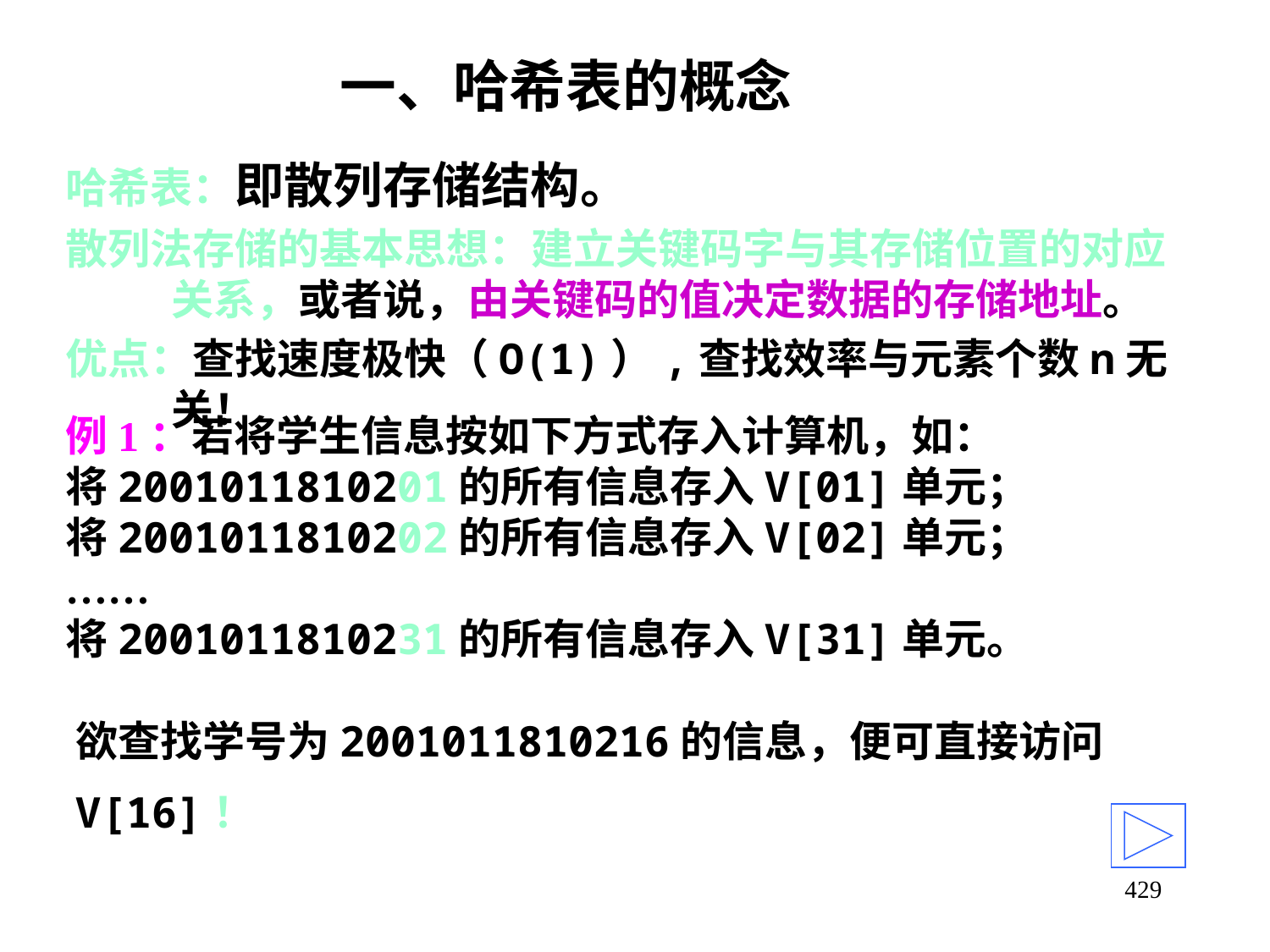

# 一、哈希表的概念
哈希表：即散列存储结构。
散列法存储的基本思想：建立关键码字与其存储位置的对应关系，或者说，由关键码的值决定数据的存储地址。
优点：查找速度极快（O(1)）,查找效率与元素个数n无关！
例1：若将学生信息按如下方式存入计算机，如：
将2001011810201的所有信息存入V[01]单元；
将2001011810202的所有信息存入V[02]单元；
……
将2001011810231的所有信息存入V[31]单元。
欲查找学号为2001011810216的信息，便可直接访问V[16]！

429